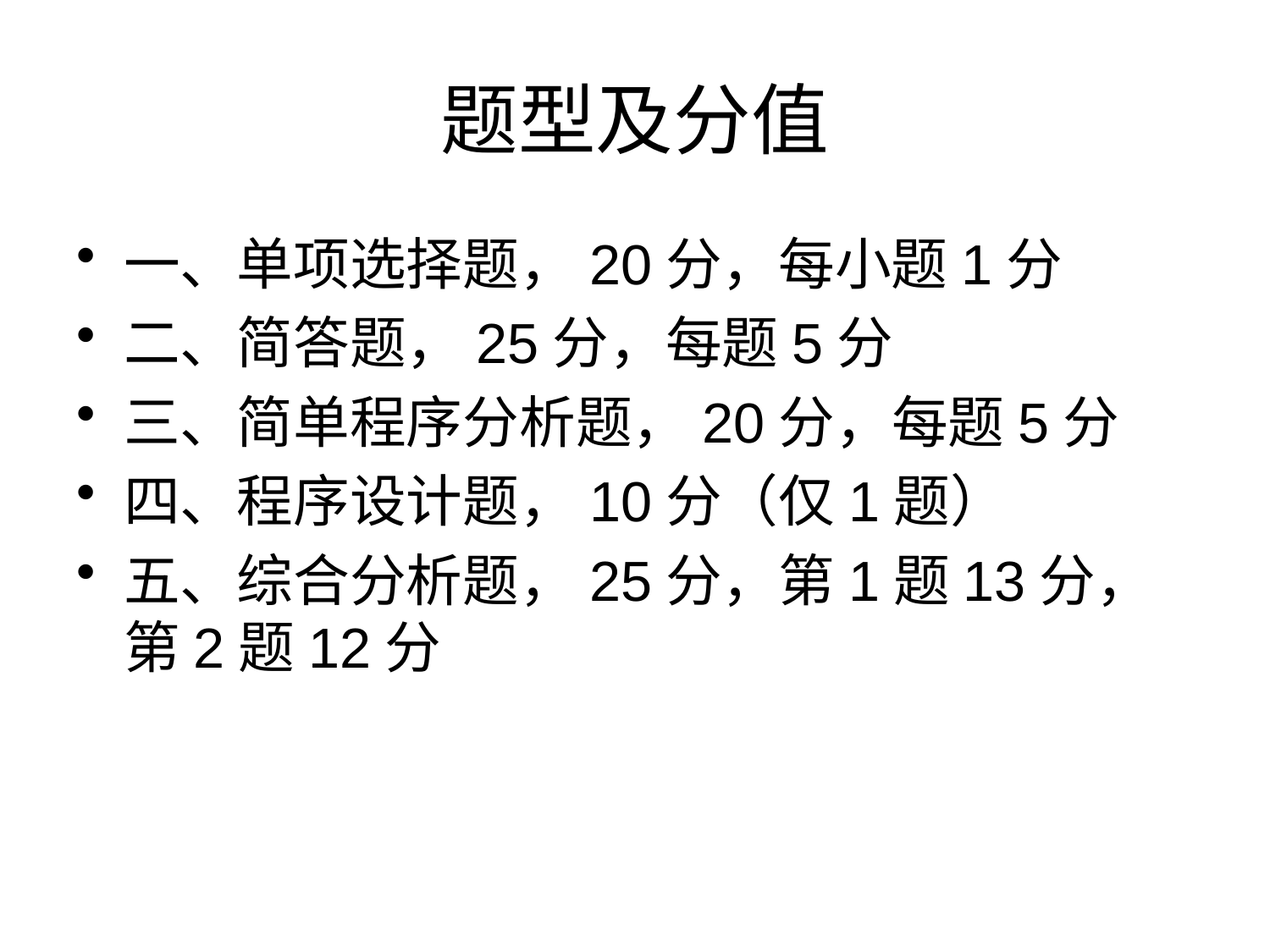

# 题型及分值
一、单项选择题，20分，每小题1分
二、简答题，25分，每题5分
三、简单程序分析题，20分，每题5分
四、程序设计题，10分（仅1题）
五、综合分析题，25分，第1题13分，第2题12分